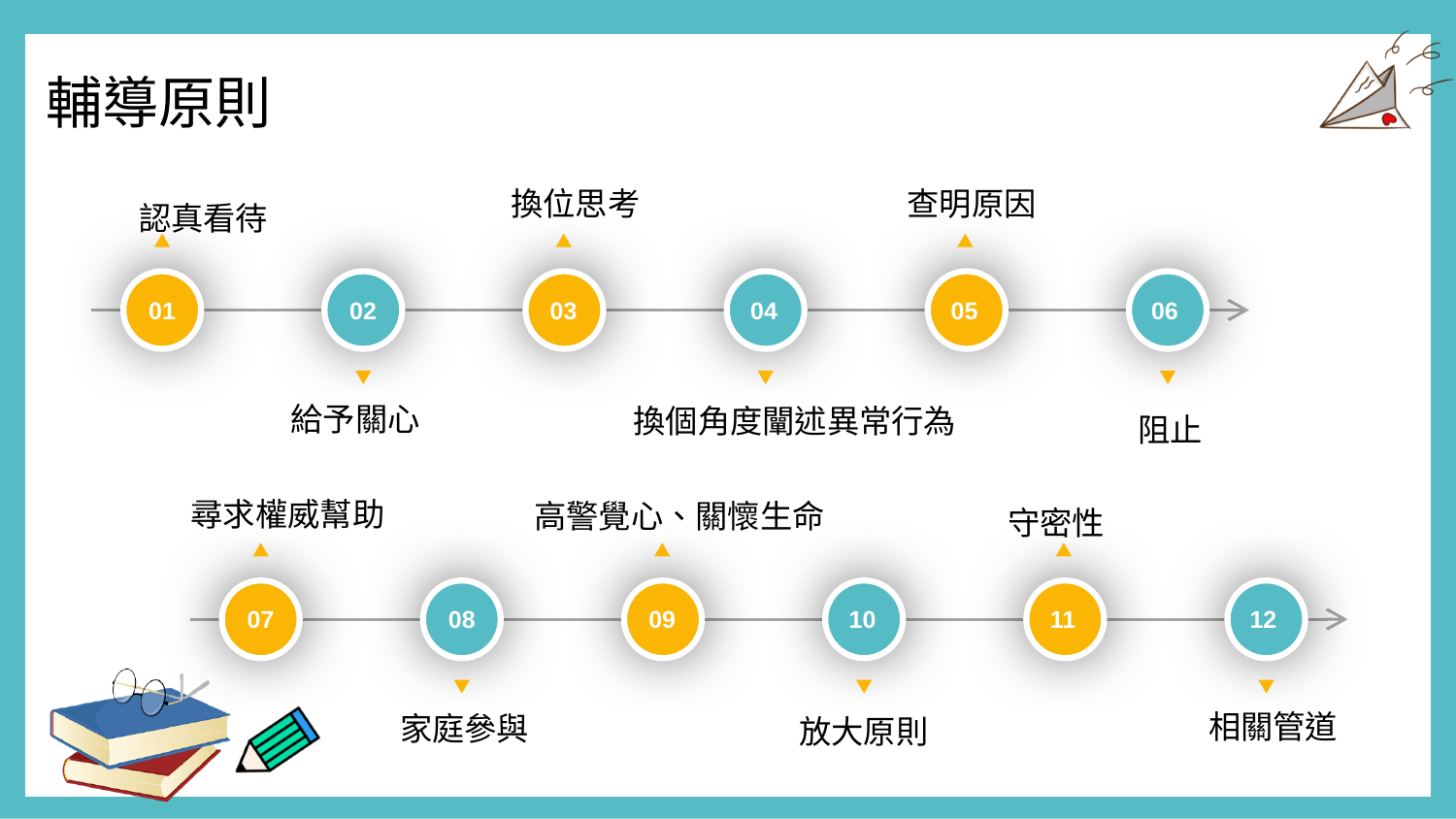

輔導原則
換位思考
查明原因
認真看待

01
02
03
04
05
06

給予關心
換個角度闡述異常行為
阻止
尋求權威幫助
高警覺心、關懷生命
守密性

07
08
09
10
11
12

相關管道
家庭參與
放大原則